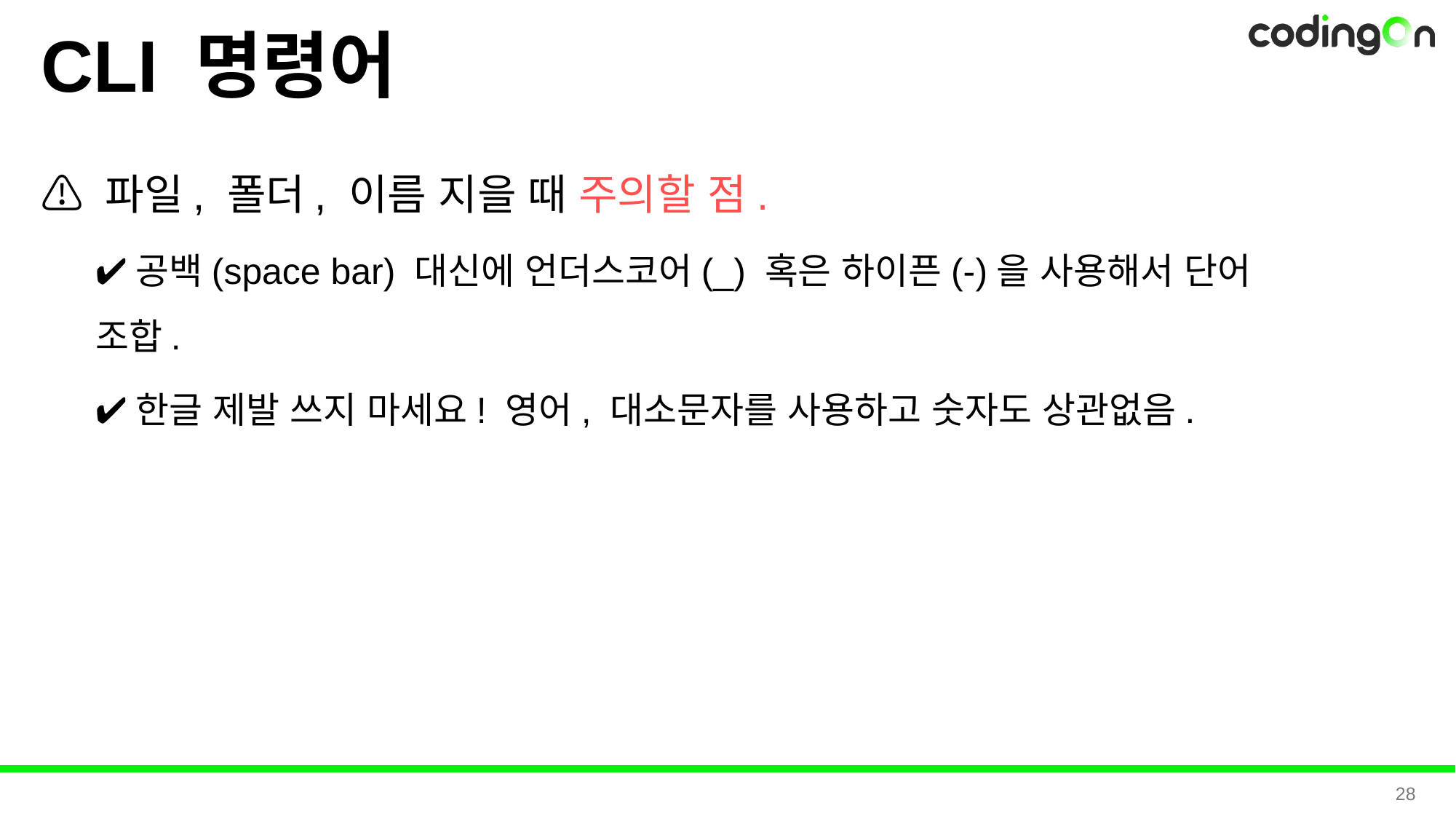

CLI 명령어
⚠️ 파일, 폴더, 이름 지을 때 주의할 점.
✔️공백(space bar) 대신에 언더스코어(_) 혹은 하이픈(-)을 사용해서 단어 조합.
✔️한글 제발 쓰지 마세요! 영어, 대소문자를 사용하고 숫자도 상관없음.
28